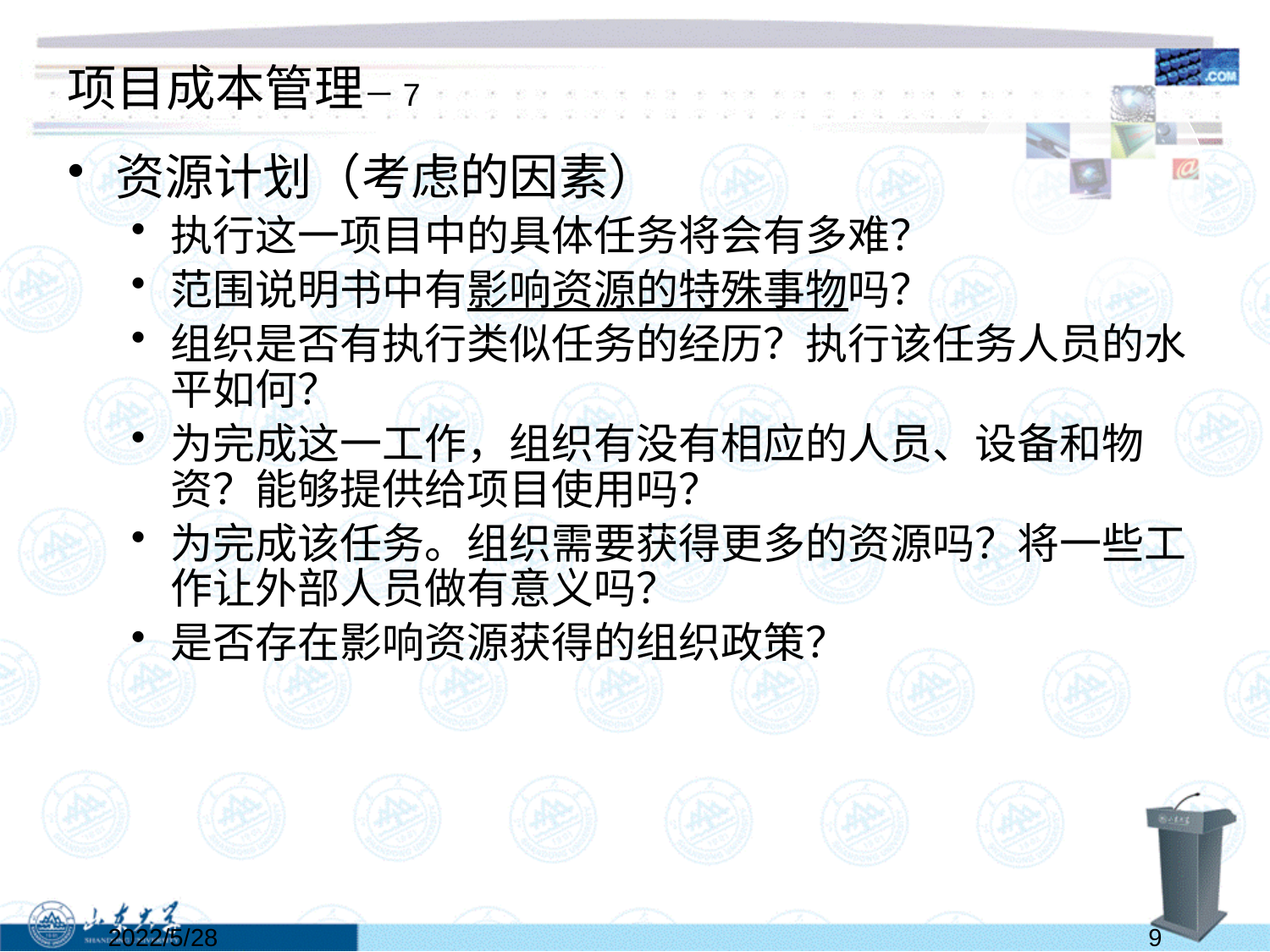

# 项目成本管理－7
资源计划（考虑的因素）
执行这一项目中的具体任务将会有多难？
范围说明书中有影响资源的特殊事物吗？
组织是否有执行类似任务的经历？执行该任务人员的水平如何？
为完成这一工作，组织有没有相应的人员、设备和物资？能够提供给项目使用吗？
为完成该任务。组织需要获得更多的资源吗？将一些工作让外部人员做有意义吗？
是否存在影响资源获得的组织政策？
2022/5/28
9